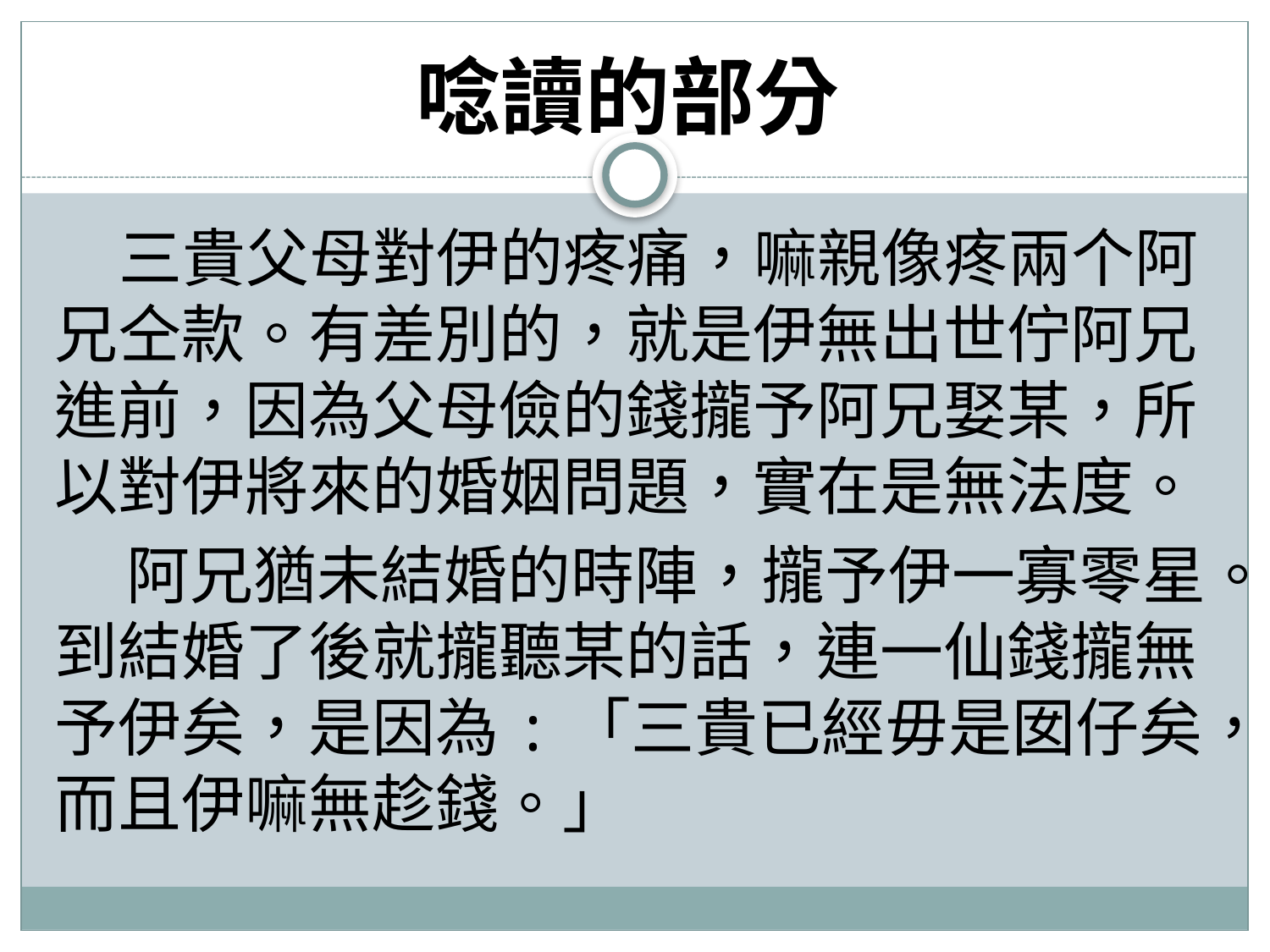

# 唸讀的部分
    三貴父母對伊的疼痛，嘛親像疼兩个阿兄仝款。有差別的，就是伊無出世佇阿兄進前，因為父母儉的錢攏予阿兄娶某，所以對伊將來的婚姻問題，實在是無法度。
    阿兄猶未結婚的時陣，攏予伊一寡零星。到結婚了後就攏聽某的話，連一仙錢攏無予伊矣，是因為:「三貴已經毋是囡仔矣，而且伊嘛無趁錢。」